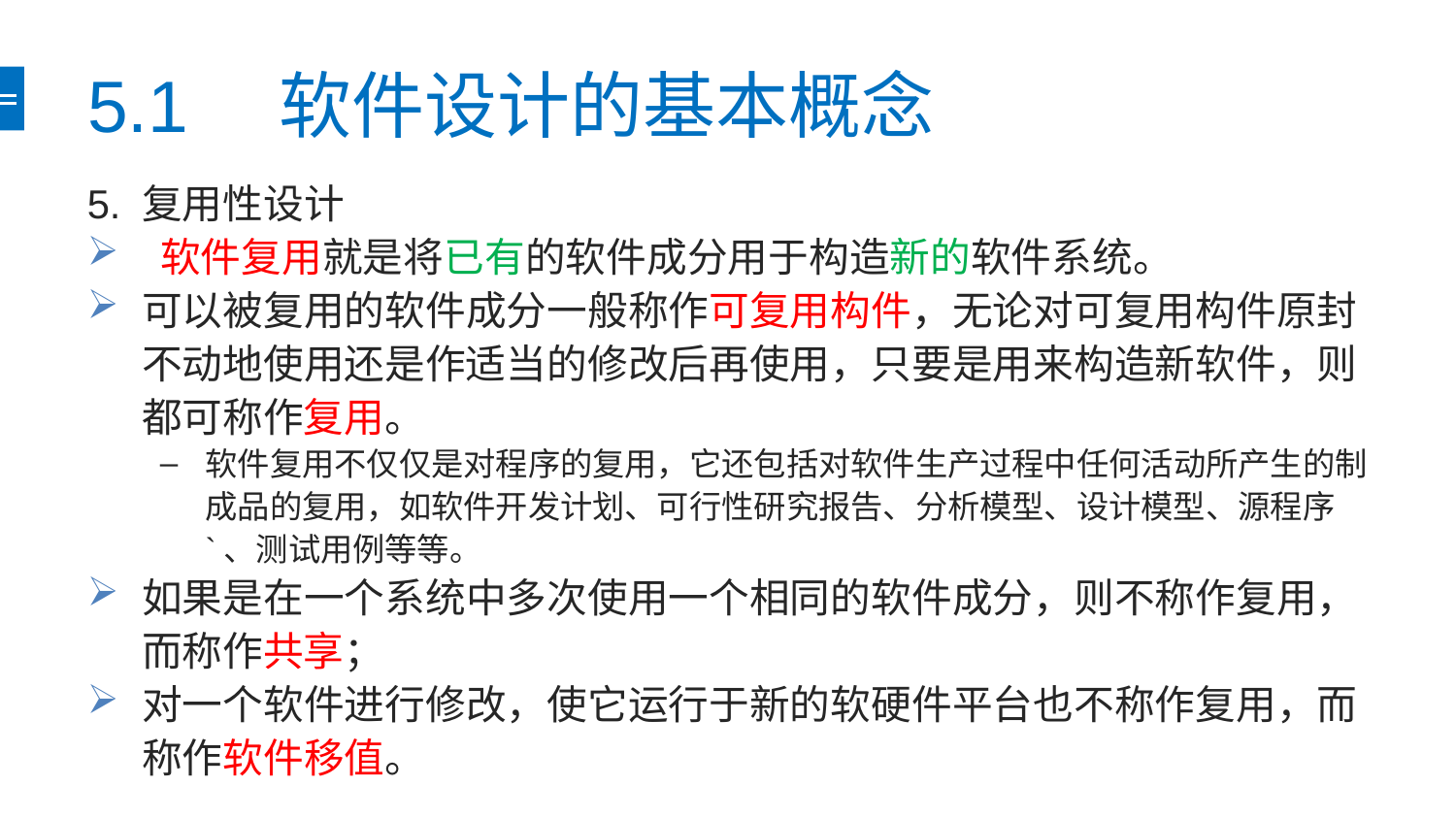

# 5.1　软件设计的基本概念
5. 复用性设计
 软件复用就是将已有的软件成分用于构造新的软件系统。
可以被复用的软件成分一般称作可复用构件，无论对可复用构件原封不动地使用还是作适当的修改后再使用，只要是用来构造新软件，则都可称作复用。
软件复用不仅仅是对程序的复用，它还包括对软件生产过程中任何活动所产生的制成品的复用，如软件开发计划、可行性研究报告、分析模型、设计模型、源程序`、测试用例等等。
如果是在一个系统中多次使用一个相同的软件成分，则不称作复用，而称作共享；
对一个软件进行修改，使它运行于新的软硬件平台也不称作复用，而称作软件移值。